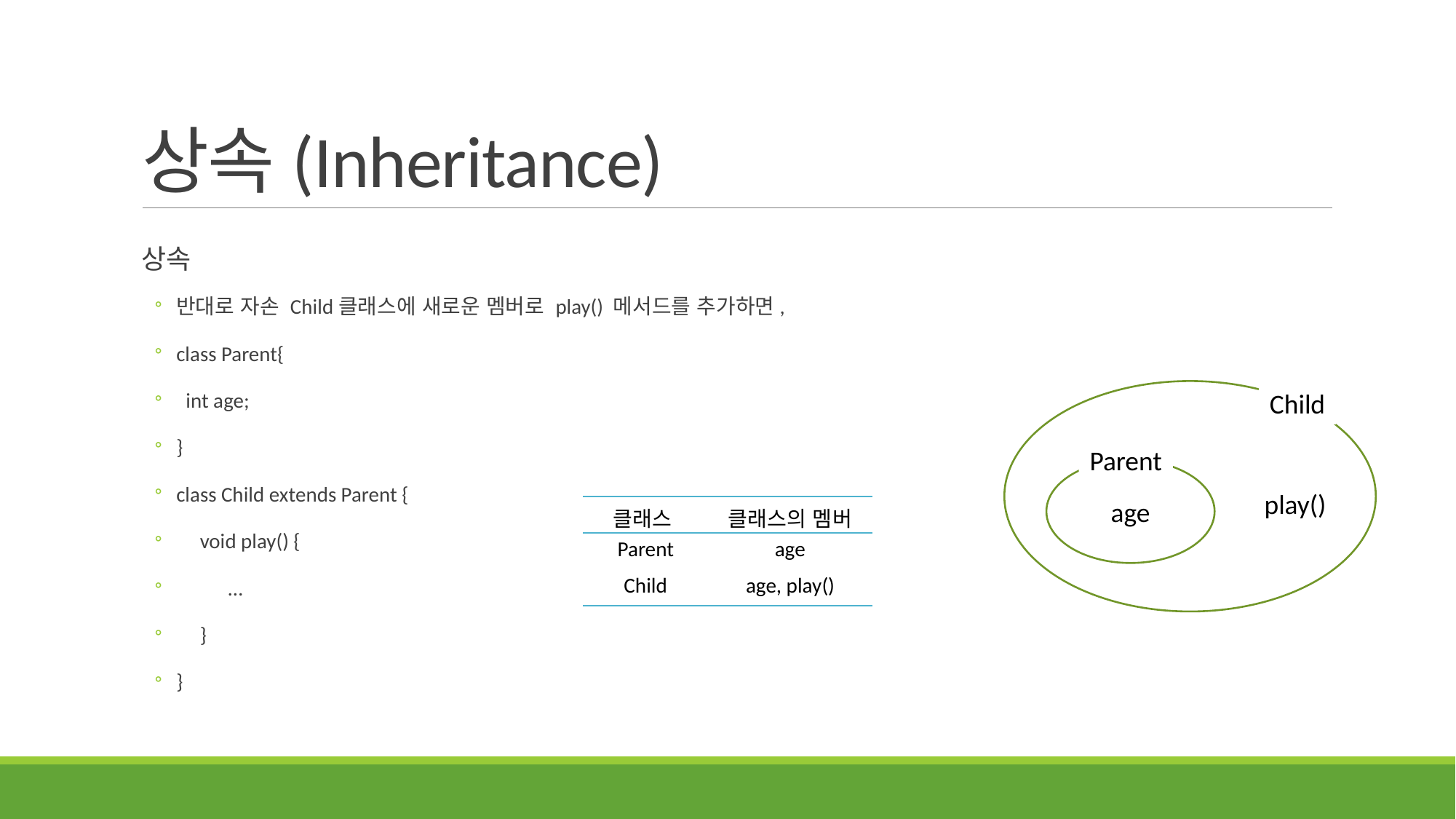

# 상속(Inheritance)
상속
반대로 자손 Child클래스에 새로운 멤버로 play() 메서드를 추가하면,
class Parent{
  int age;
}
class Child extends Parent {
     void play() {
           …
     }
}
Child

Parent
age
play()
| 클래스 | 클래스의 멤버 |
| --- | --- |
| Parent | age |
| Child | age, play() |